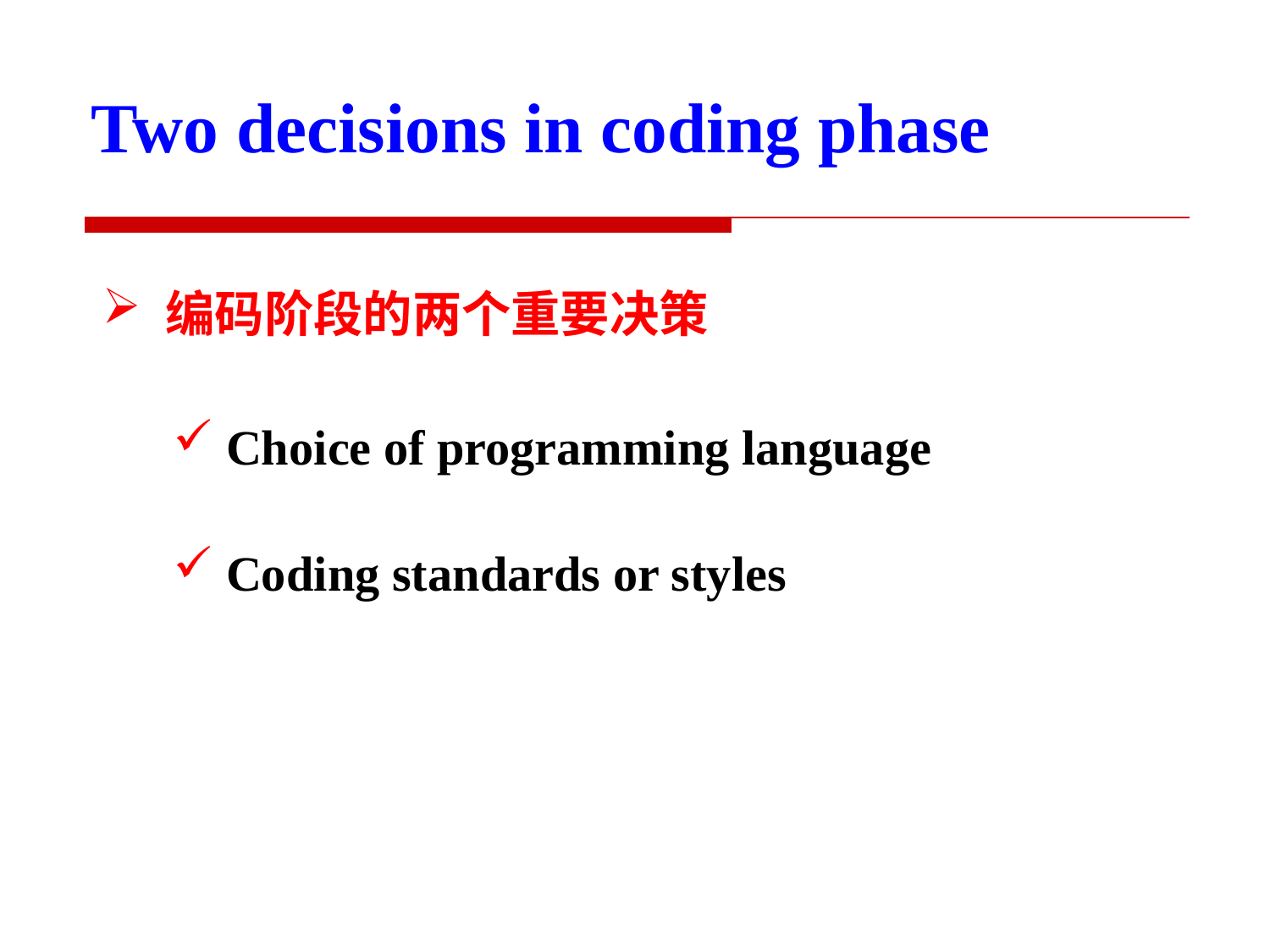

Two decisions in coding phase
编码阶段的两个重要决策
 Choice of programming language

 Coding standards or styles